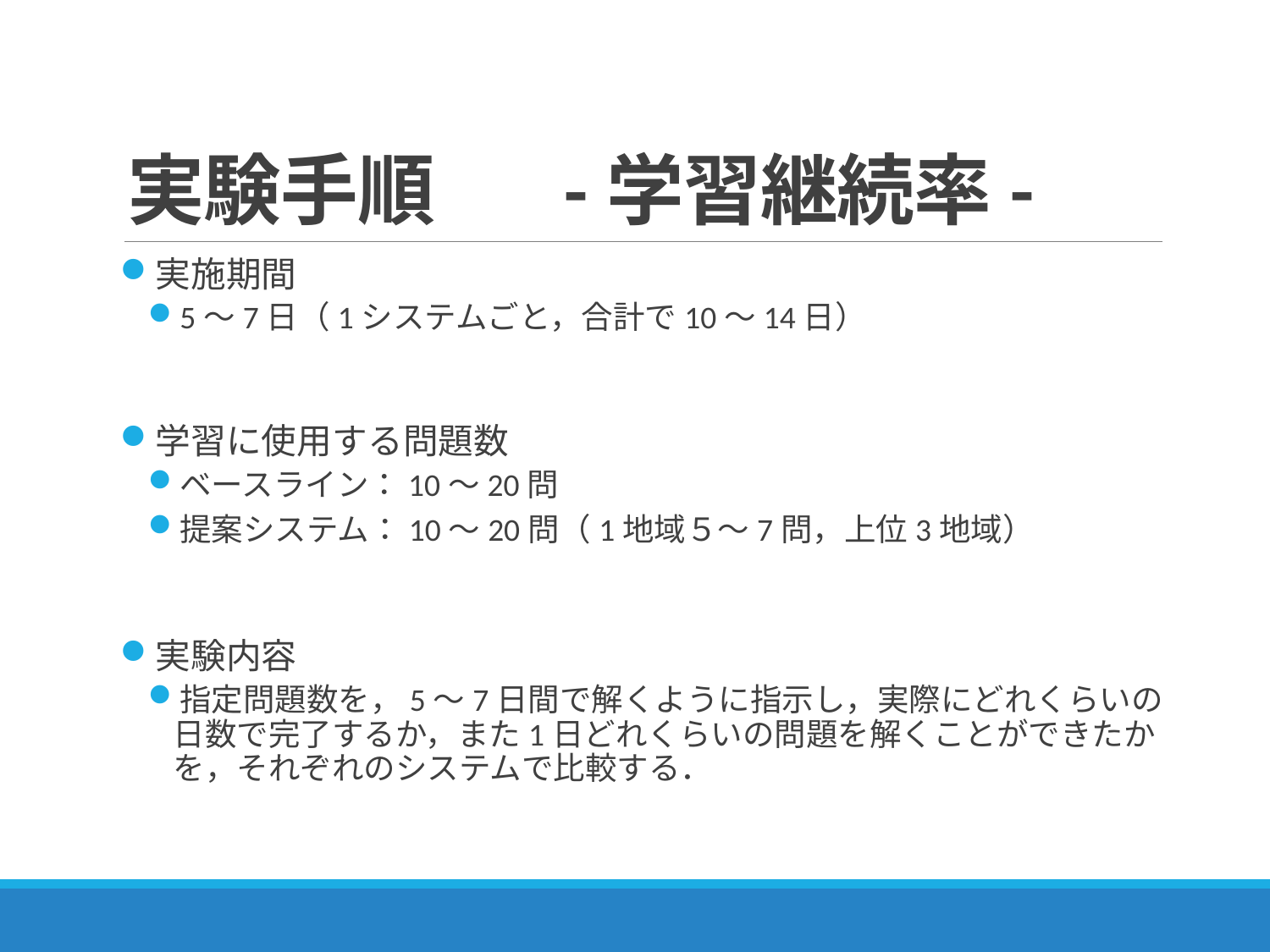

# 実験手順  　-学習継続率-
実施期間
5～7日（1システムごと，合計で10～14日）

学習に使用する問題数
ベースライン：10～20問
提案システム：10～20問（1地域５～7問，上位3地域）

実験内容
指定問題数を，5～7日間で解くように指示し，実際にどれくらいの日数で完了するか，また1日どれくらいの問題を解くことができたかを，それぞれのシステムで比較する．

20